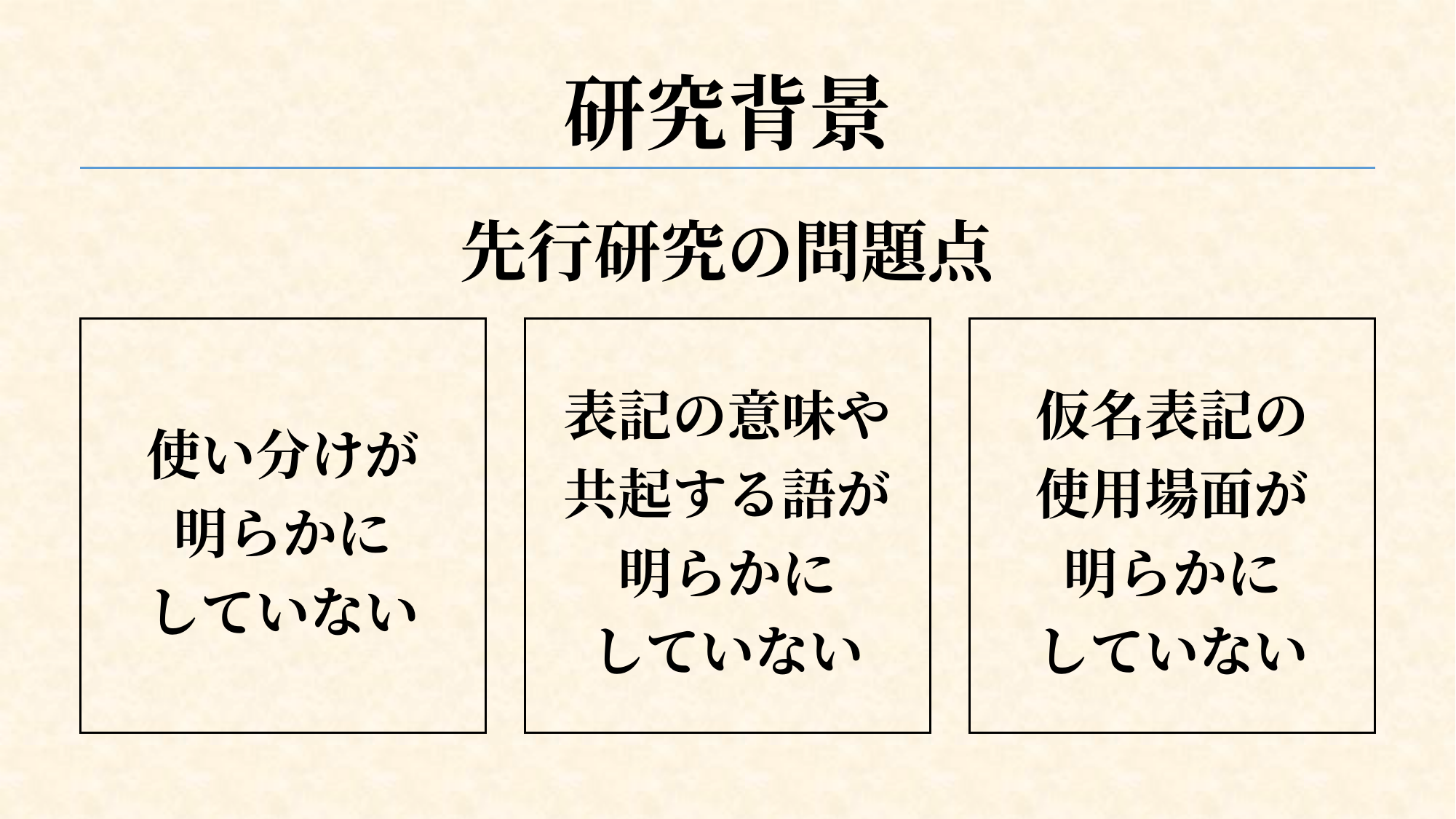

研究背景
先行研究の問題点
使い分けが
明らかに
していない
表記の意味や
共起する語が
明らかに
していない
仮名表記の
使用場面が
明らかに
していない